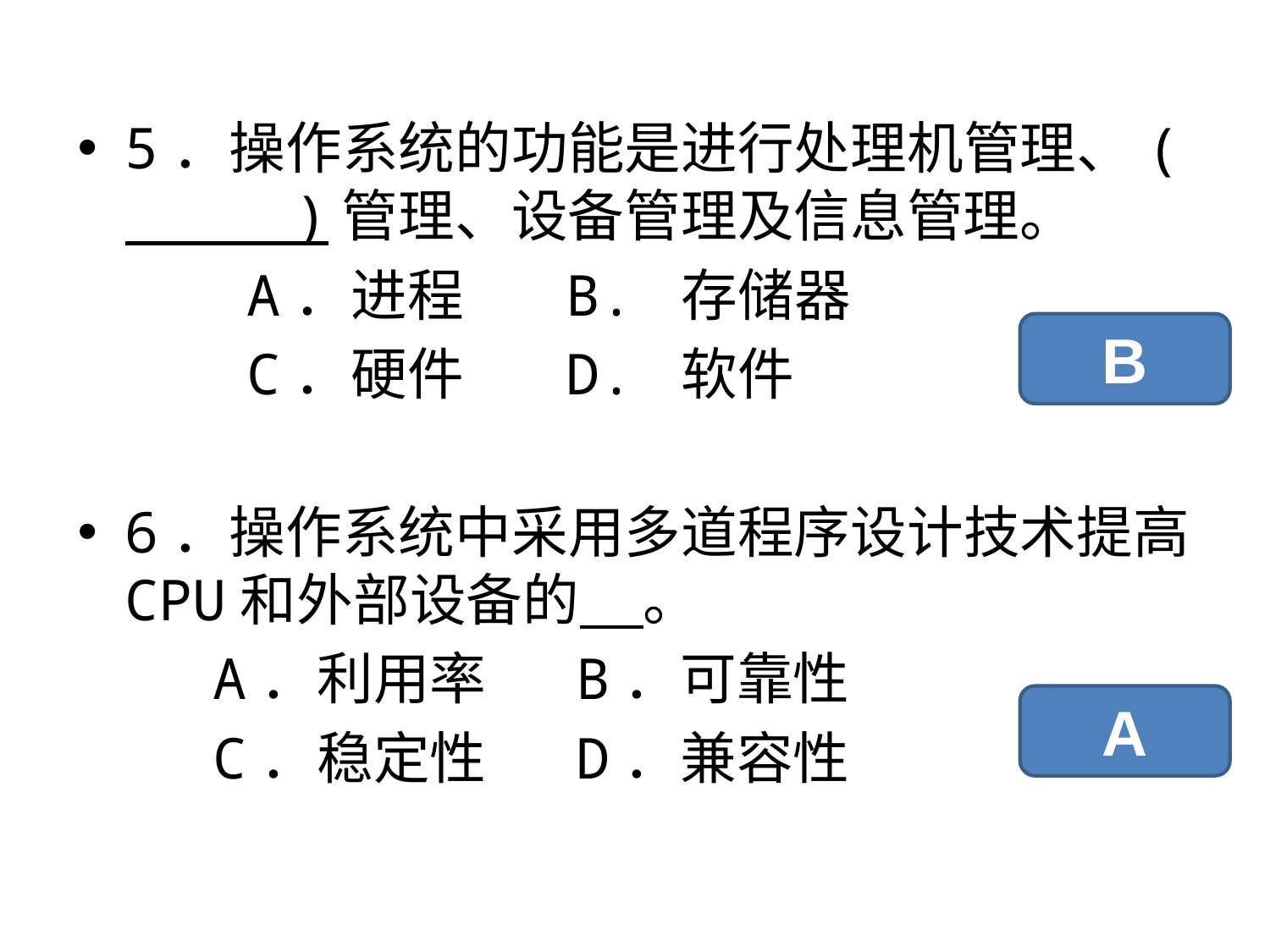

5．操作系统的功能是进行处理机管理、(      )管理、设备管理及信息管理。
     A．进程       B. 存储器
     C．硬件       D. 软件

6．操作系统中采用多道程序设计技术提高CPU和外部设备的     。
    A．利用率      B．可靠性
    C．稳定性      D．兼容性
B
A